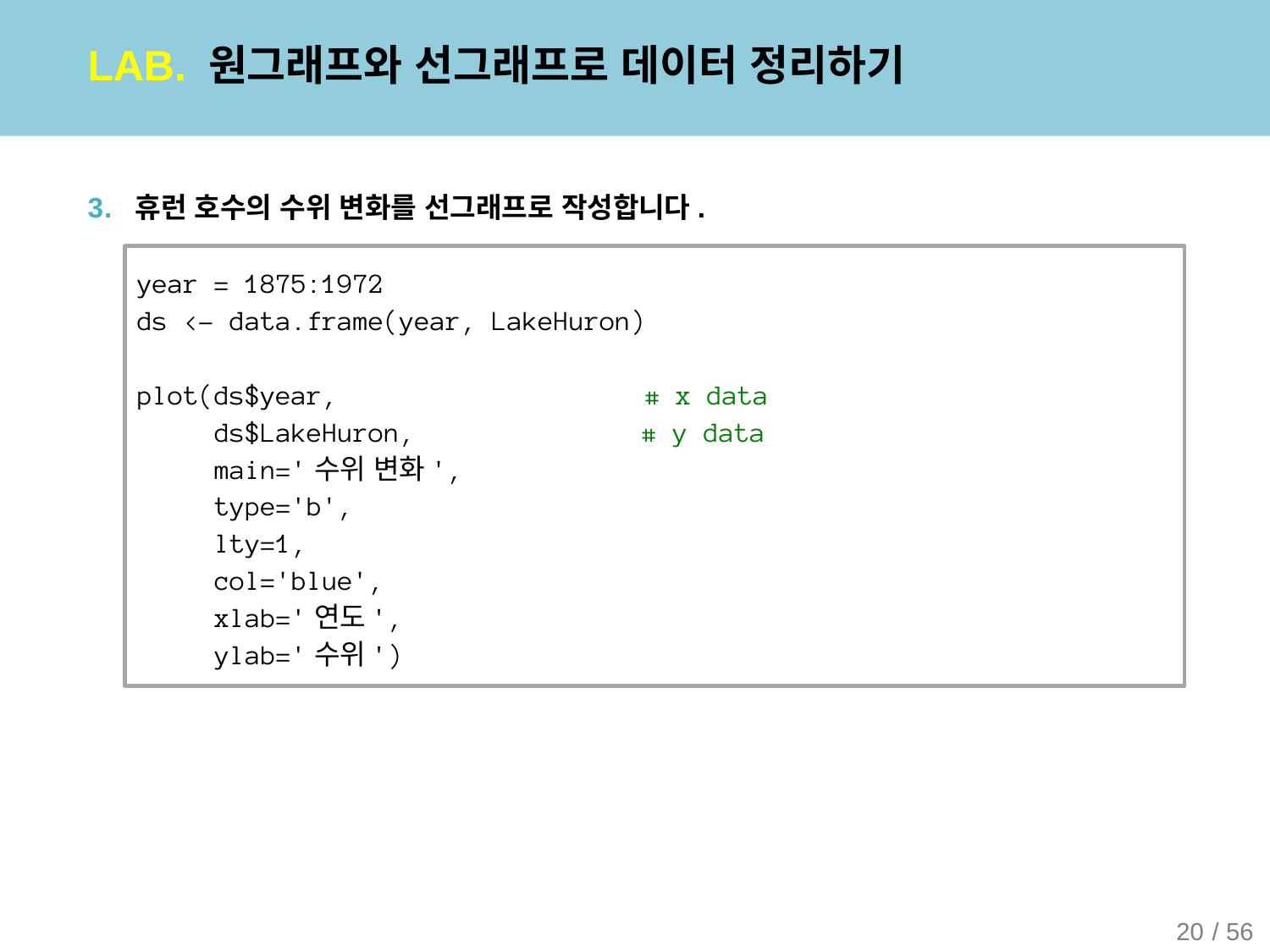

# LAB. 원그래프와 선그래프로 데이터 정리하기
휴런 호수의 수위 변화를 선그래프로 작성합니다.

year = 1875:1972
ds <- data.frame(year, LakeHuron)

plot(ds$year, 			# x data
     ds$LakeHuron, 	        # y data
     main='수위 변화',
     type='b',
     lty=1,
     col='blue',
     xlab='연도',
     ylab='수위')